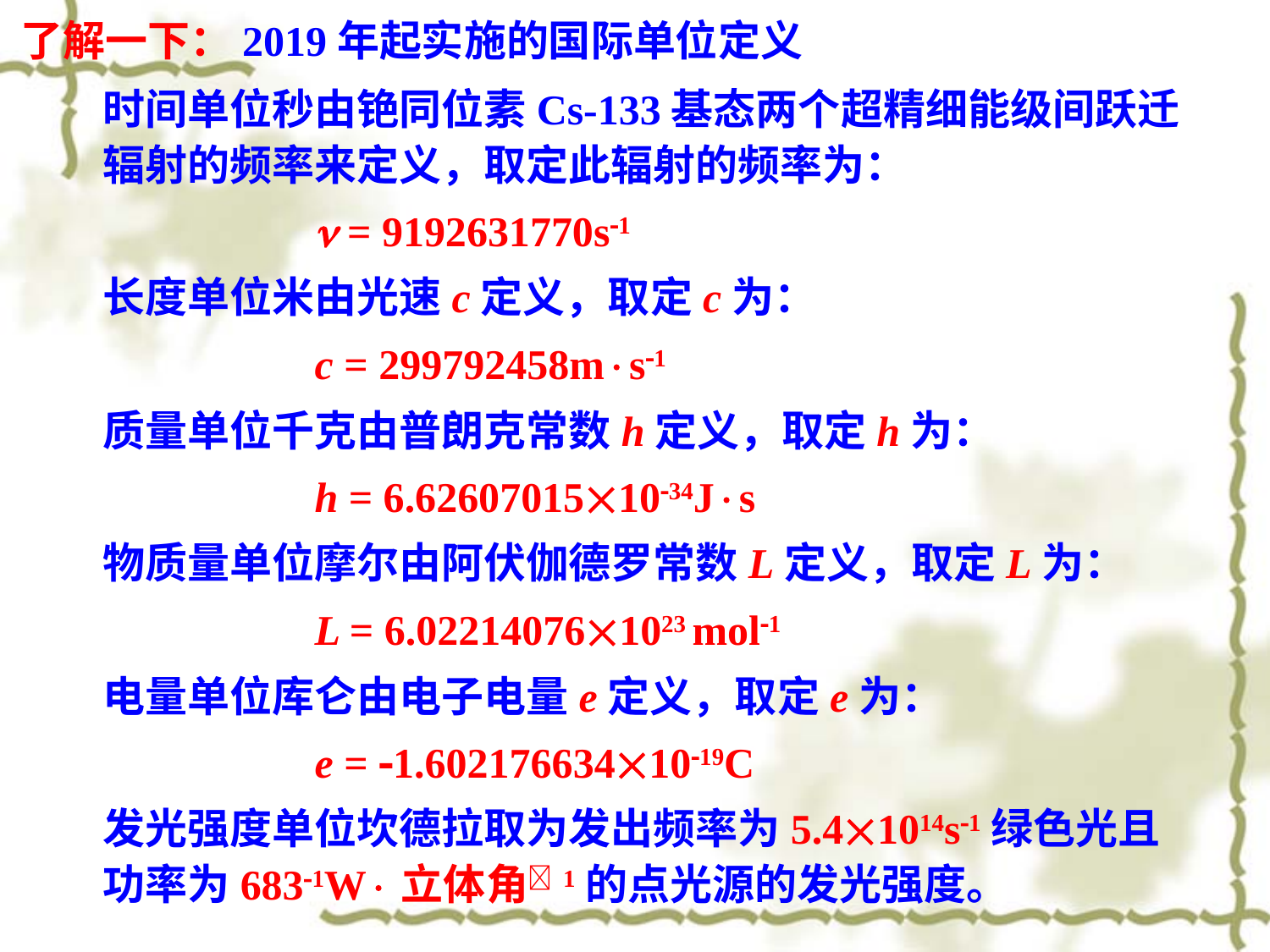

了解一下：2019年起实施的国际单位定义
时间单位秒由铯同位素Cs-133基态两个超精细能级间跃迁辐射的频率来定义，取定此辐射的频率为：
                    ν = 9192631770s−1
长度单位米由光速c定义，取定c为：
                    c = 299792458m⋅s−1
质量单位千克由普朗克常数h定义，取定h为：
                    h = 6.62607015×10−34J⋅s
物质量单位摩尔由阿伏伽德罗常数L定义，取定L为：
                    L = 6.02214076×1023 mol−1
电量单位库仑由电子电量e定义，取定e为：
                    e = −1.602176634×10−19C
发光强度单位坎德拉取为发出频率为5.4×1014s−1绿色光且功率为683−1W⋅立体角−1的点光源的发光强度。